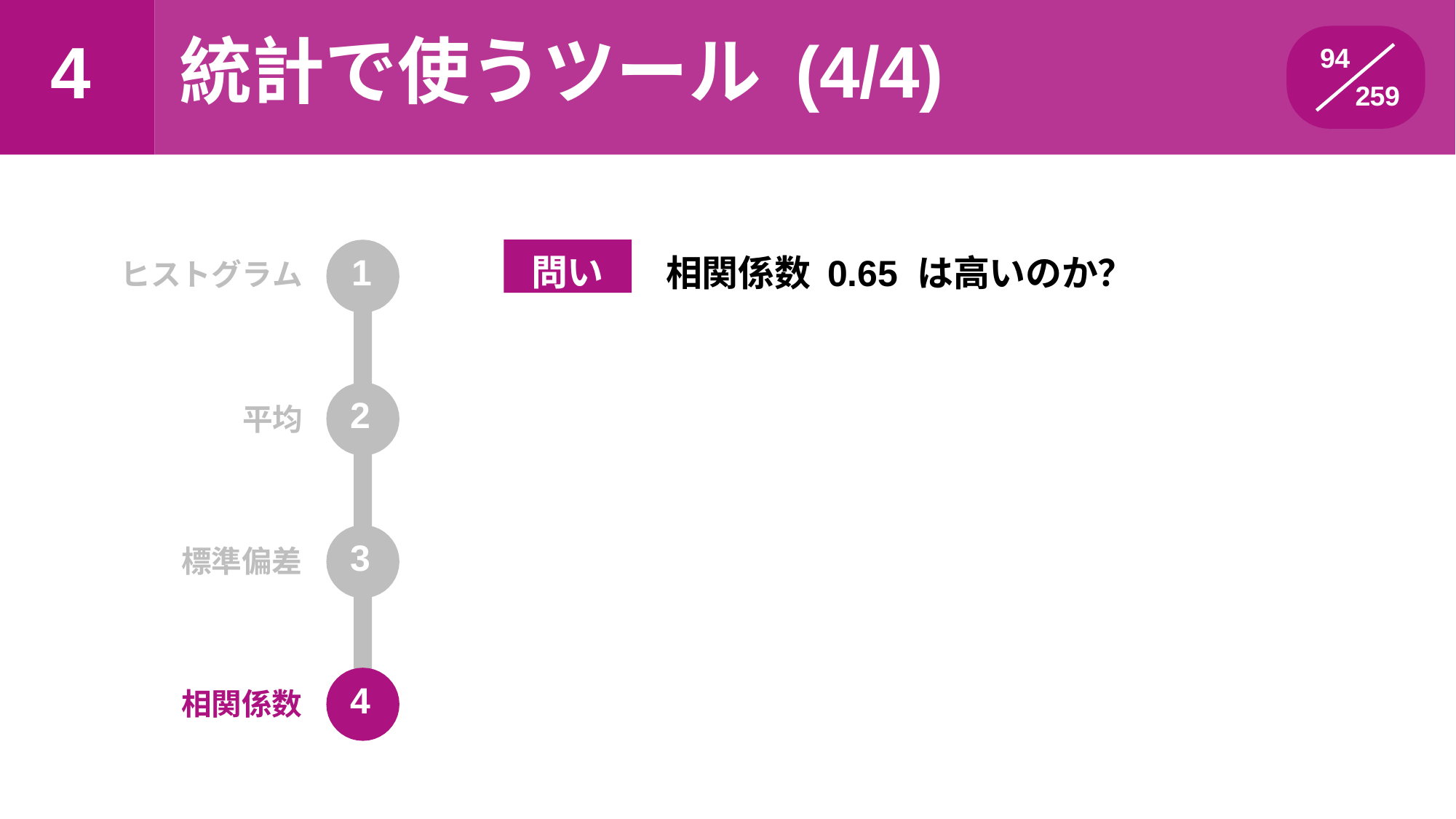

統計で使うツール (4/4)
# 4
94
259

問い
ヒストグラム	1
相関係数 0.65 は高いのか？
2
平均

3
標準偏差

4
相関係数